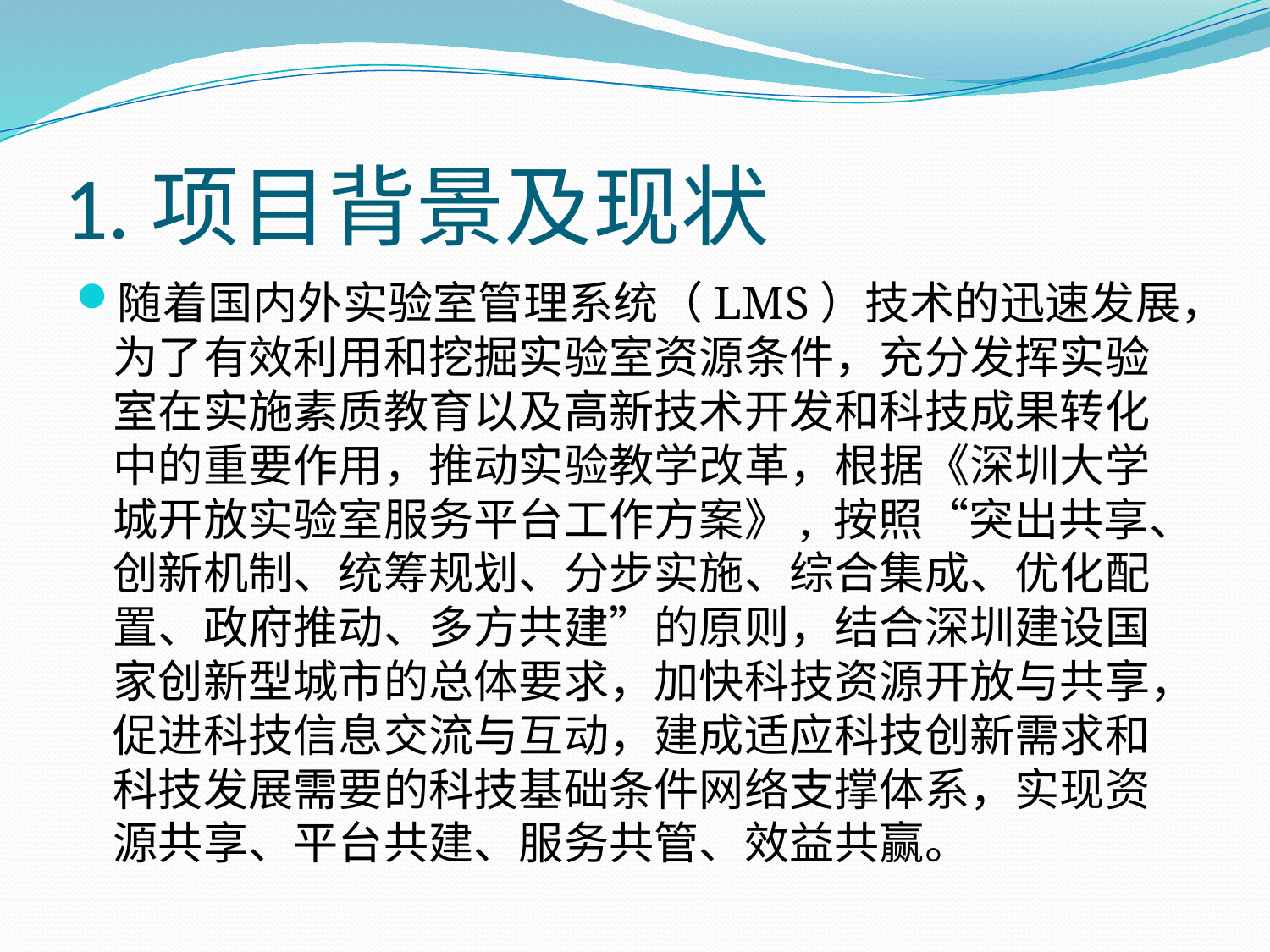

# 1.项目背景及现状
随着国内外实验室管理系统（LMS）技术的迅速发展，为了有效利用和挖掘实验室资源条件，充分发挥实验室在实施素质教育以及高新技术开发和科技成果转化中的重要作用，推动实验教学改革，根据《深圳大学城开放实验室服务平台工作方案》, 按照“突出共享、创新机制、统筹规划、分步实施、综合集成、优化配置、政府推动、多方共建”的原则，结合深圳建设国家创新型城市的总体要求，加快科技资源开放与共享，促进科技信息交流与互动，建成适应科技创新需求和科技发展需要的科技基础条件网络支撑体系，实现资源共享、平台共建、服务共管、效益共赢。